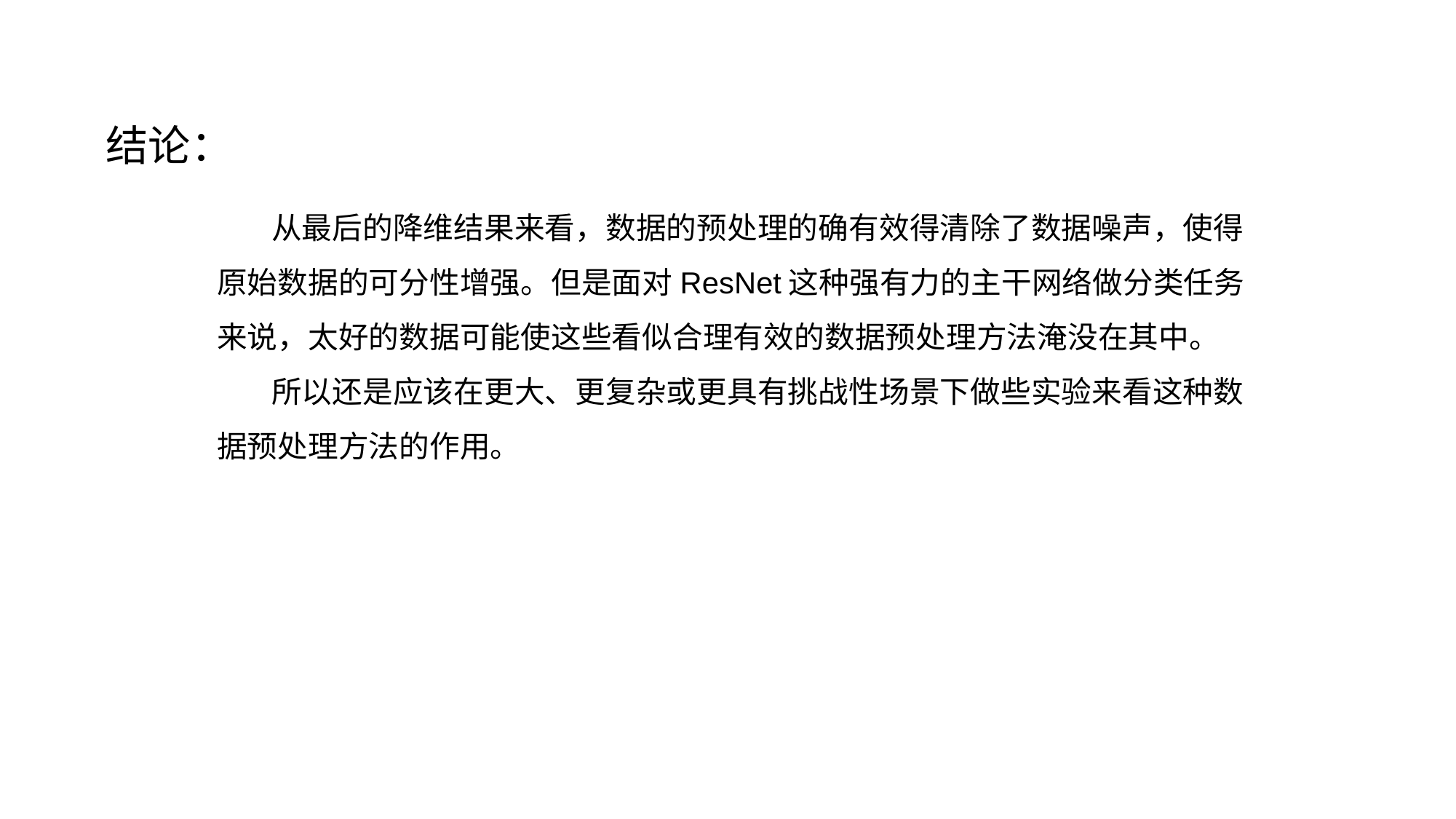

结论：
从最后的降维结果来看，数据的预处理的确有效得清除了数据噪声，使得原始数据的可分性增强。但是面对ResNet这种强有力的主干网络做分类任务来说，太好的数据可能使这些看似合理有效的数据预处理方法淹没在其中。
所以还是应该在更大、更复杂或更具有挑战性场景下做些实验来看这种数据预处理方法的作用。